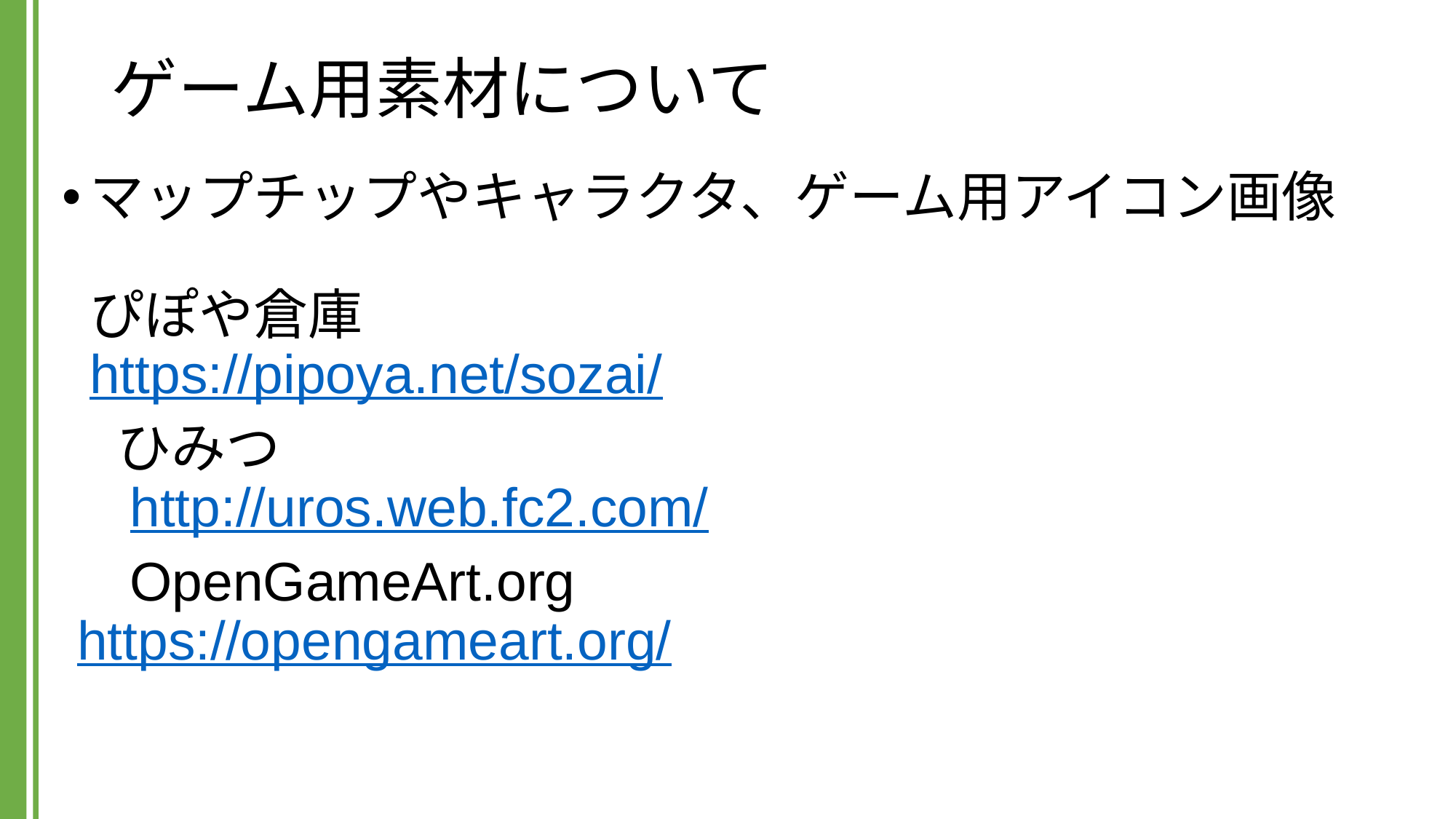

# ゲーム用素材について
マップチップやキャラクタ、ゲーム用アイコン画像
ぴぽや倉庫
https://pipoya.net/sozai/
　ひみつ
　http://uros.web.fc2.com/
　OpenGameArt.org
 https://opengameart.org/